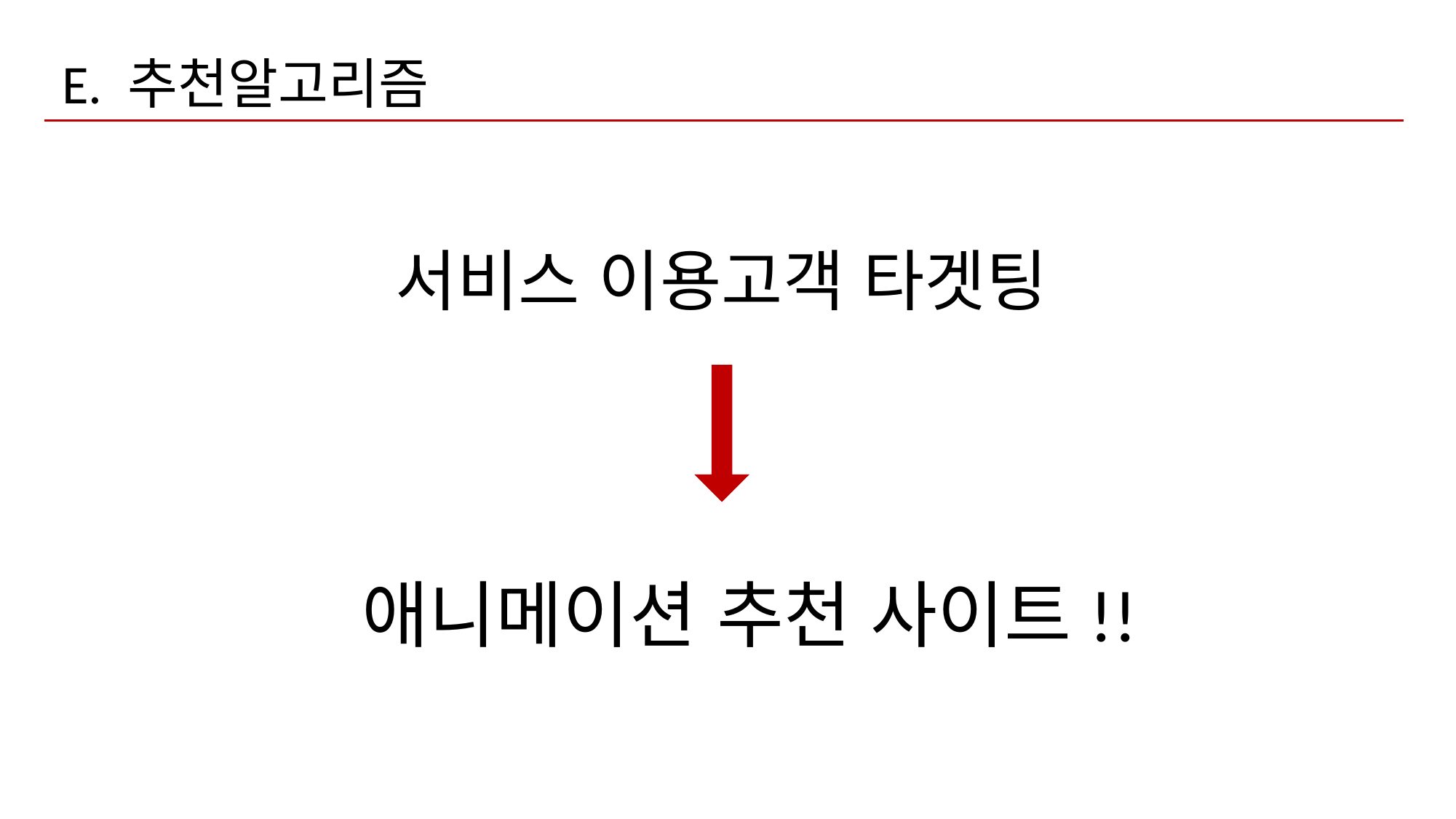

E. 추천알고리즘
서비스 이용고객 타겟팅

애니메이션 추천 사이트!!